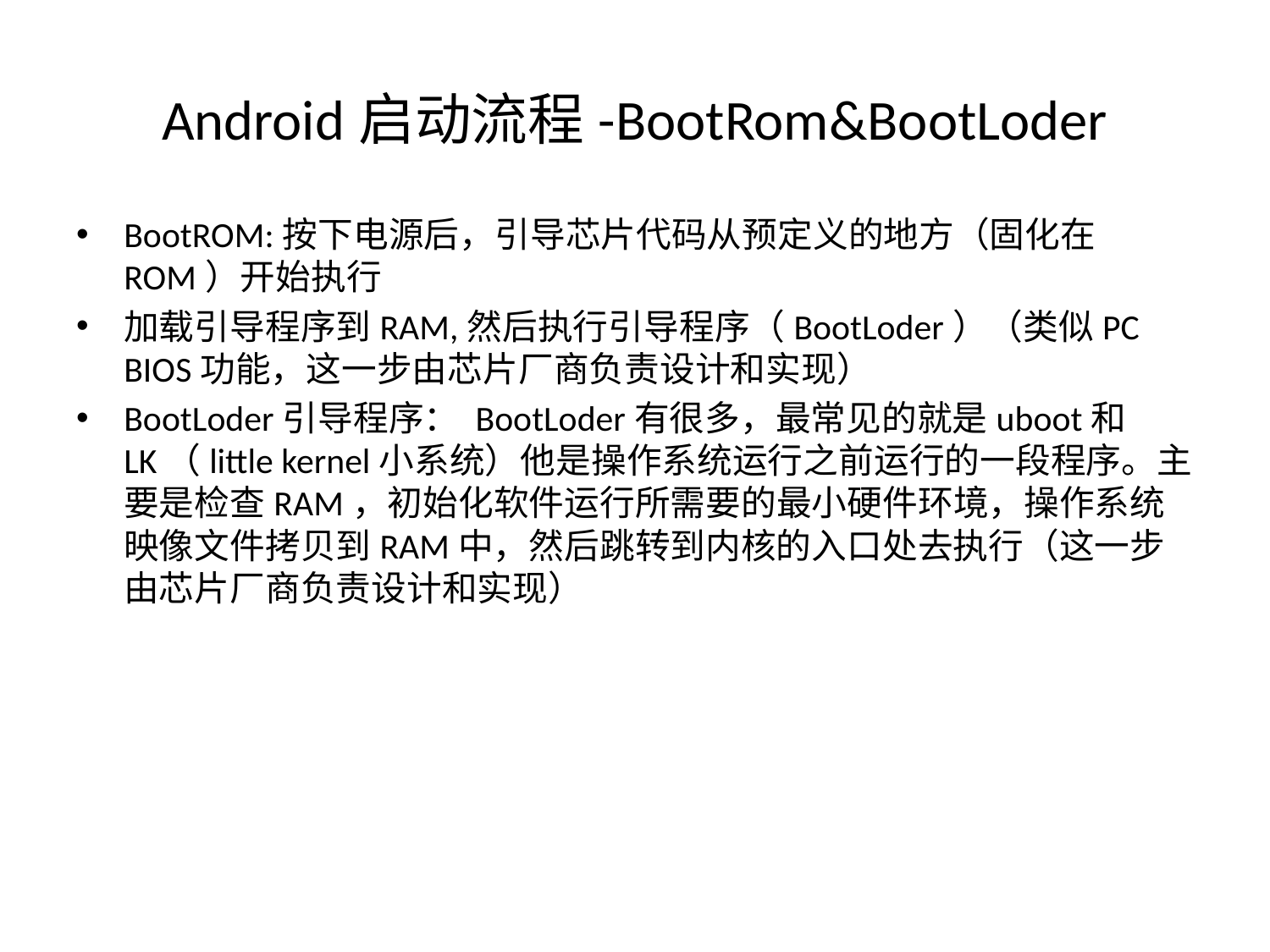

# Android启动流程-BootRom&BootLoder
BootROM:按下电源后，引导芯片代码从预定义的地方（固化在ROM）开始执行
加载引导程序到RAM,然后执行引导程序（BootLoder）（类似PC BIOS功能，这一步由芯片厂商负责设计和实现）
BootLoder引导程序： BootLoder有很多，最常见的就是uboot和LK（little kernel小系统）他是操作系统运行之前运行的一段程序。主要是检查RAM，初始化软件运行所需要的最小硬件环境，操作系统映像文件拷贝到RAM中，然后跳转到内核的入口处去执行（这一步由芯片厂商负责设计和实现）